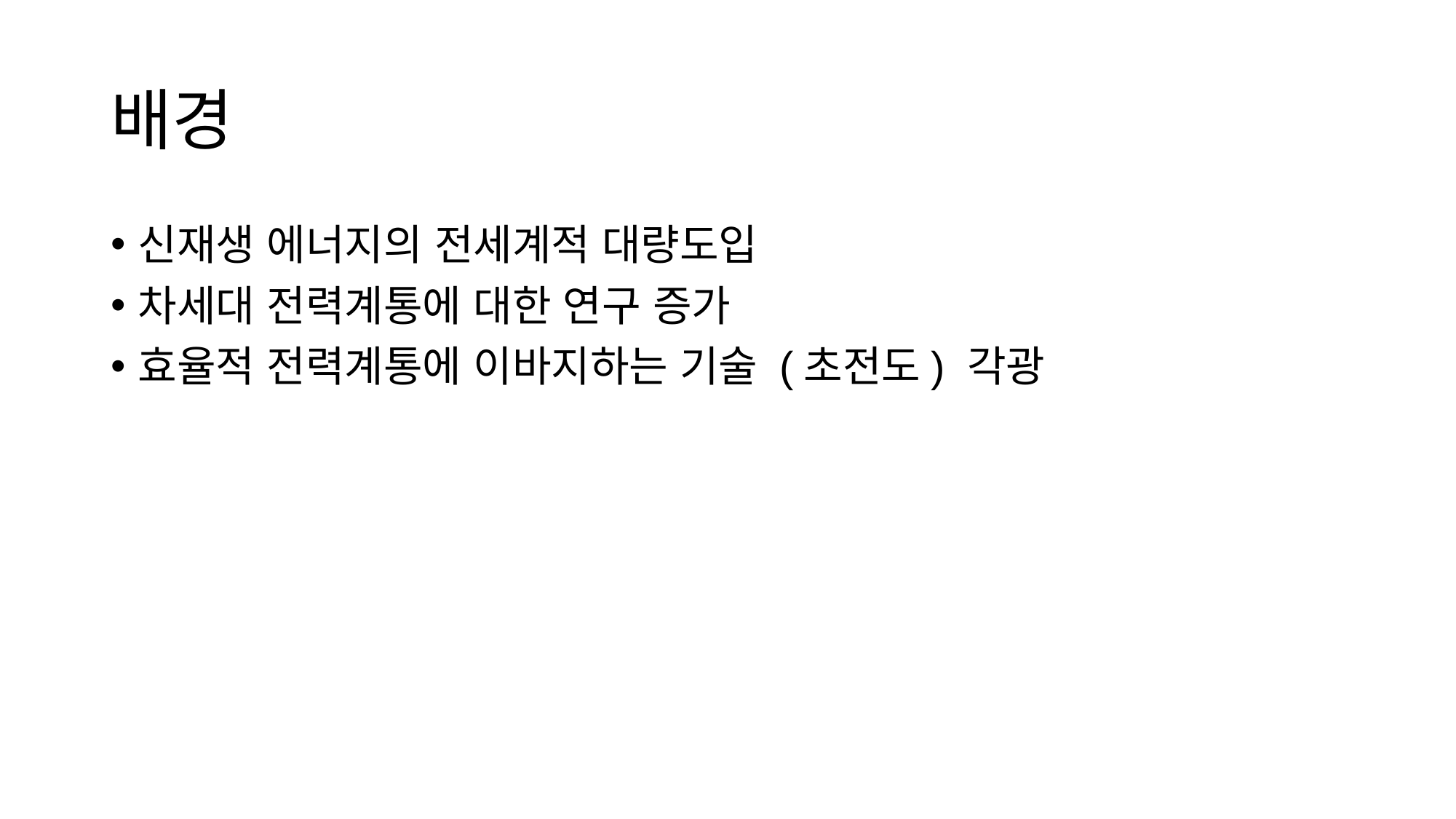

# 배경
신재생 에너지의 전세계적 대량도입
차세대 전력계통에 대한 연구 증가
효율적 전력계통에 이바지하는 기술 (초전도) 각광